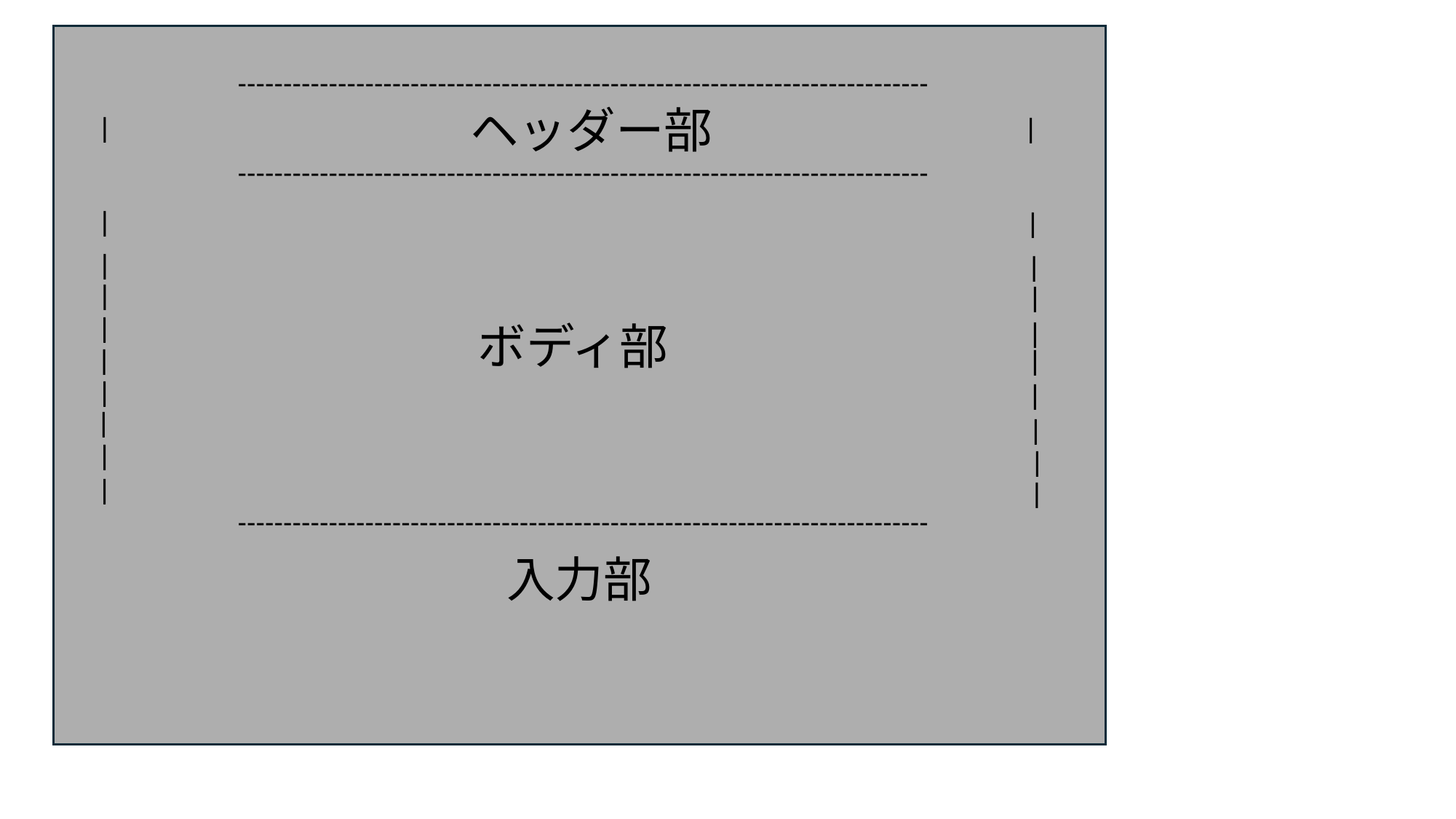

----------------------------------------------------------------------------
ヘッダー部
|
|
 ----------------------------------------------------------------------------
|
|
|
|
|
|
|
|
ボディ部
|
|
|
|
|
|
|
|
|
|
 ----------------------------------------------------------------------------
入力部